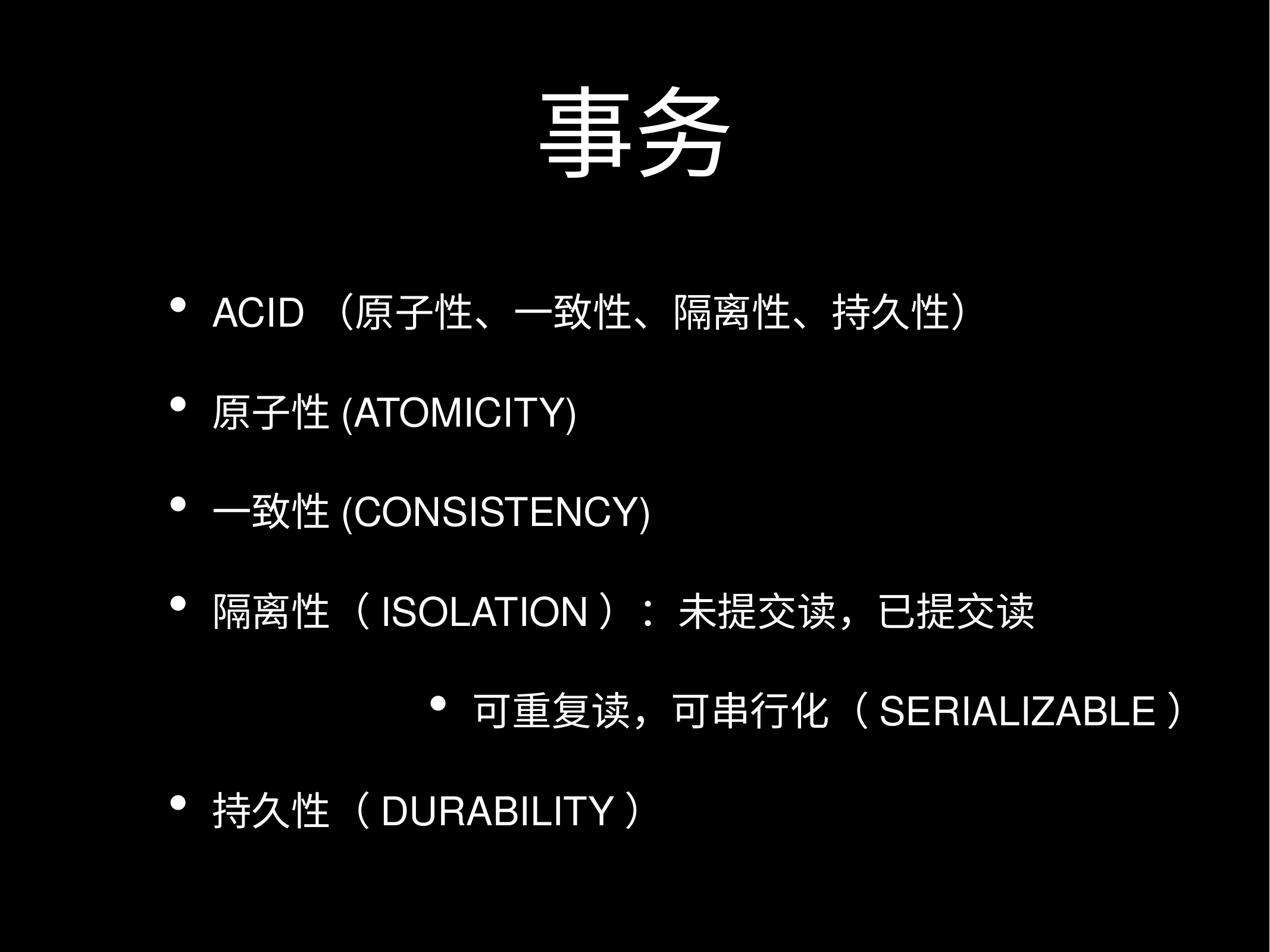

# 事务
ACID（原子性、一致性、隔离性、持久性）
原子性(ATOMICITY)
一致性(CONSISTENCY)
隔离性（ISOLATION）：未提交读，已提交读
可重复读，可串行化（SERIALIZABLE）
持久性（DURABILITY）